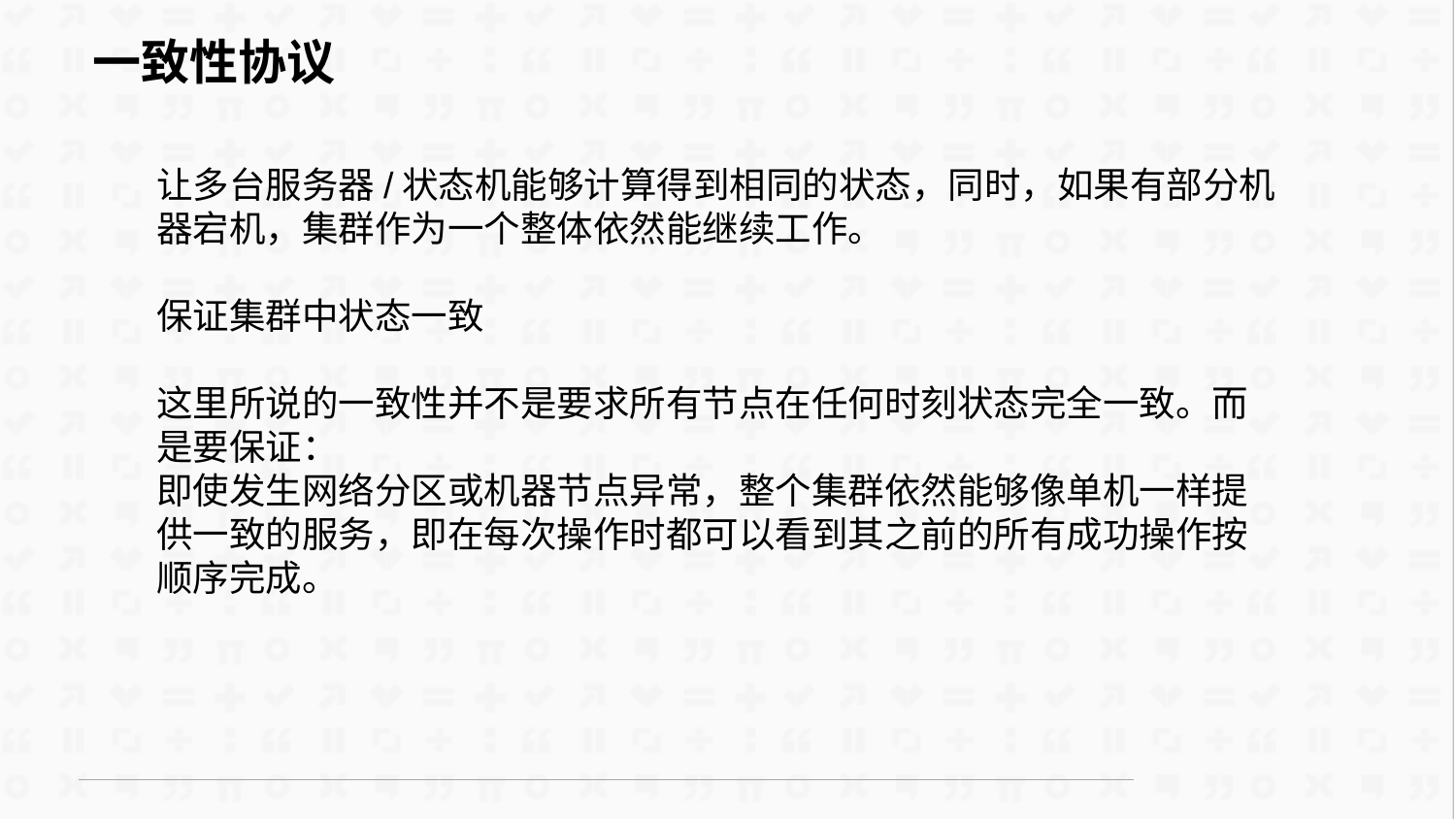

# 一致性协议
让多台服务器/状态机能够计算得到相同的状态，同时，如果有部分机器宕机，集群作为一个整体依然能继续工作。

保证集群中状态一致

这里所说的一致性并不是要求所有节点在任何时刻状态完全一致。而是要保证：
即使发生网络分区或机器节点异常，整个集群依然能够像单机一样提供一致的服务，即在每次操作时都可以看到其之前的所有成功操作按顺序完成。